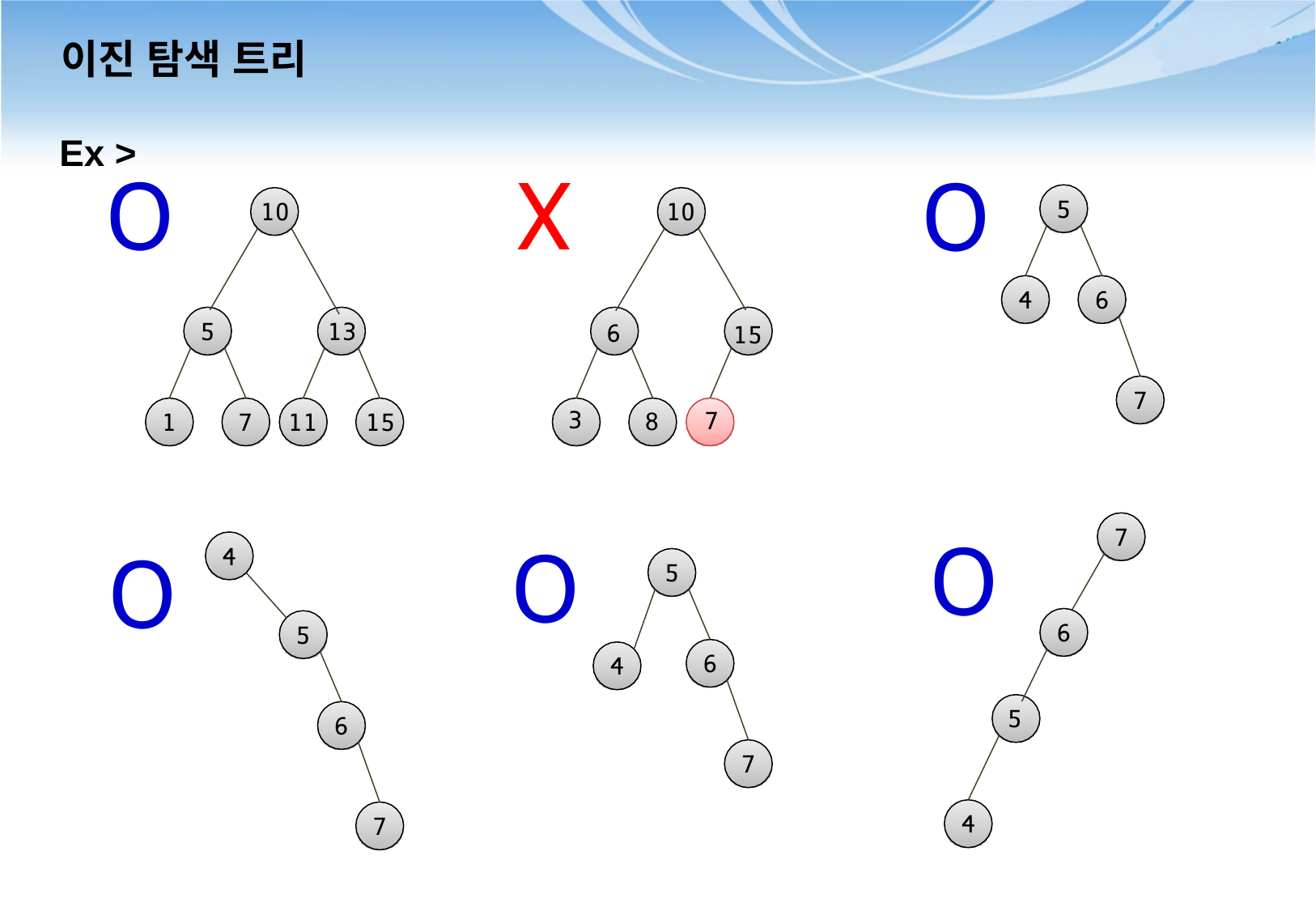

# 이진 탐색 트리
Ex >
X
O

10

5
13

1
7
11
15
O

5

4
6

7

10

6
15

3
7
8

7
O

6

5

4

O
4

5

6

7
O

5

6
4

7